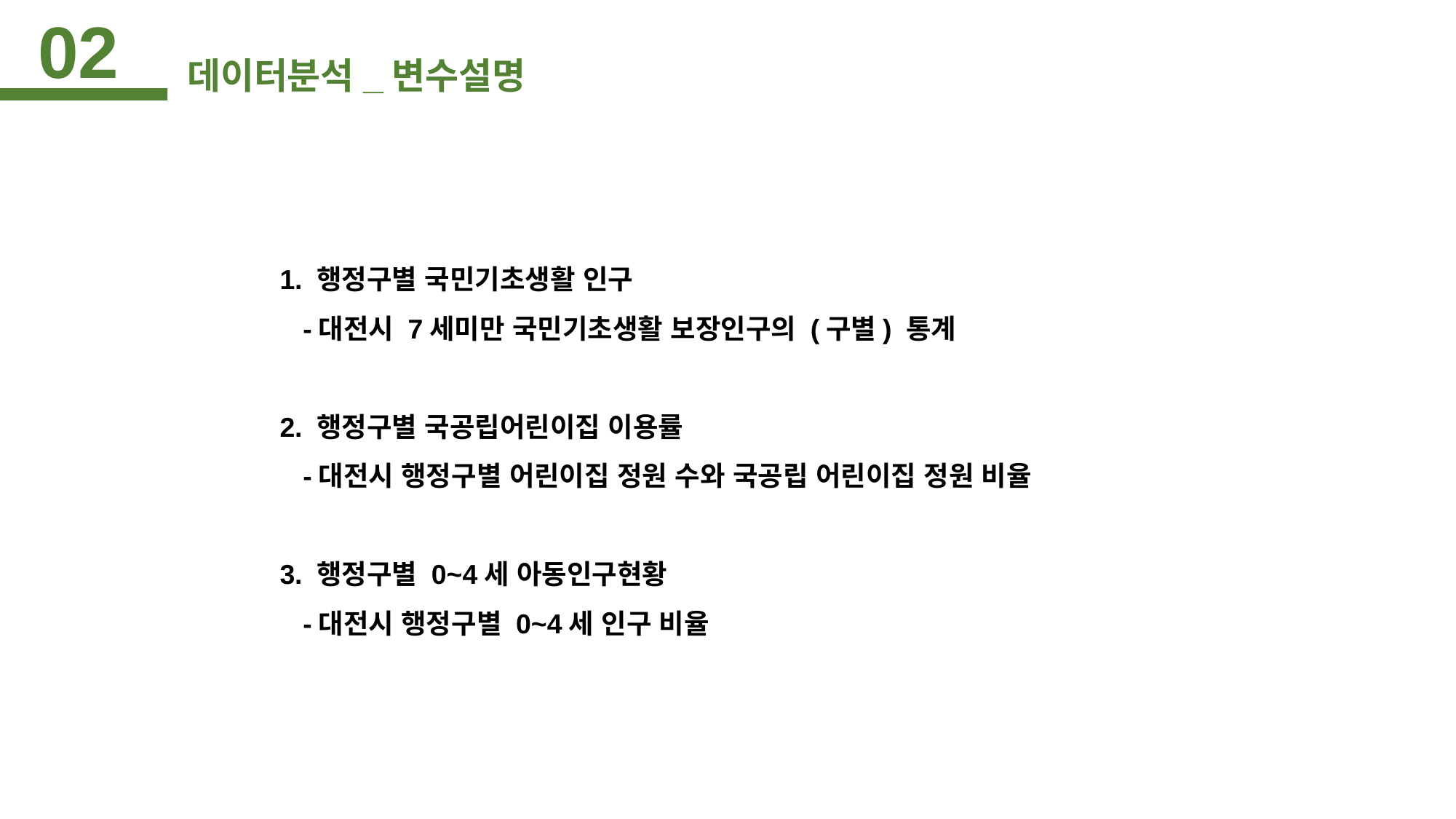

02

데이터분석_변수설명
1. 행정구별 국민기초생활 인구
   -대전시 7세미만 국민기초생활 보장인구의 (구별) 통계

2. 행정구별 국공립어린이집 이용률
   -대전시 행정구별 어린이집 정원 수와 국공립 어린이집 정원 비율

3. 행정구별 0~4세 아동인구현황
   -대전시 행정구별 0~4세 인구 비율